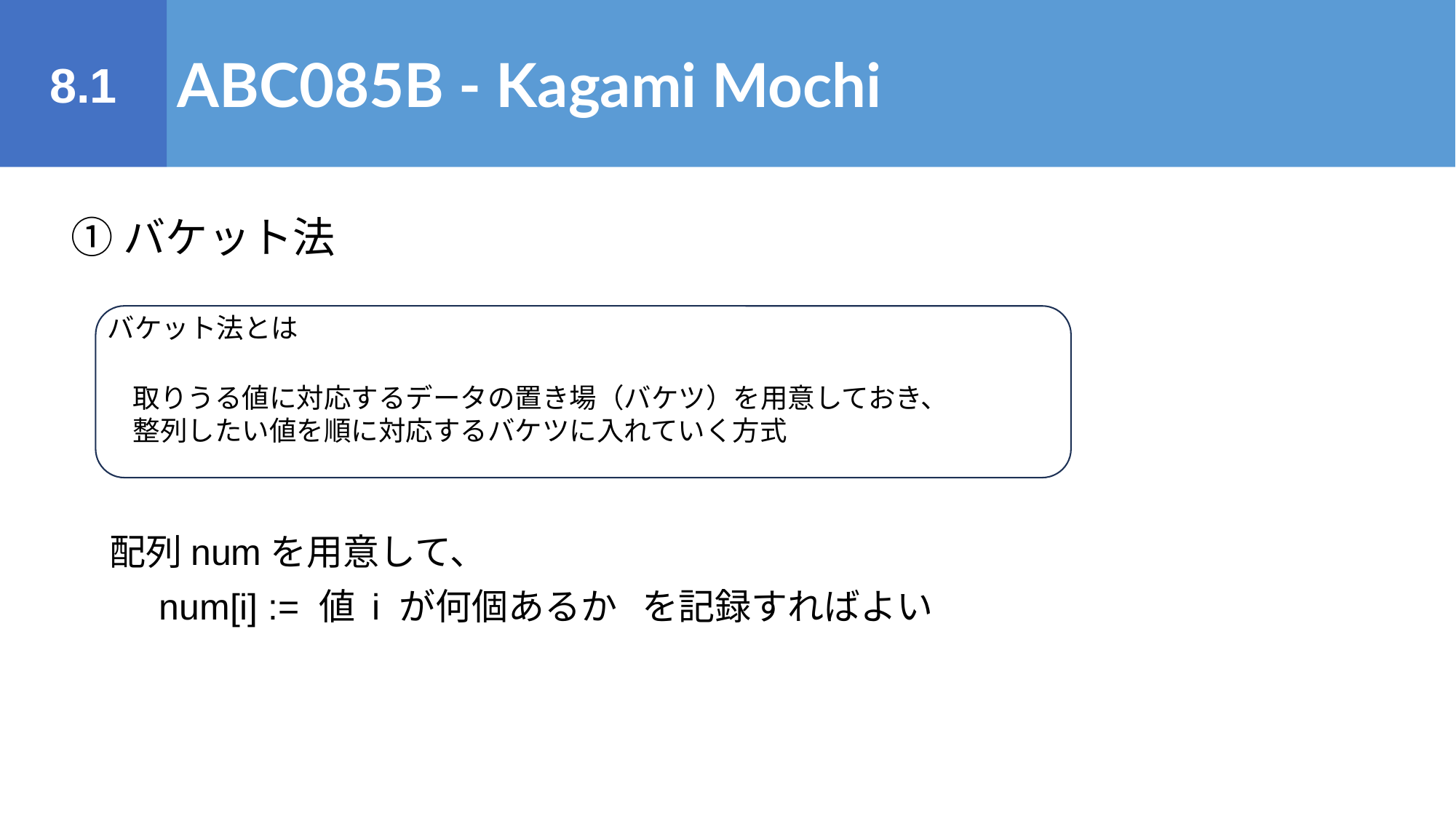

8.1
ABC085B - Kagami Mochi
①バケット法
バケット法とは

取りうる値に対応するデータの置き場（バケツ）を用意しておき、整列したい値を順に対応するバケツに入れていく方式
配列numを用意して、
num[i] := 値 i が何個あるか   を記録すればよい